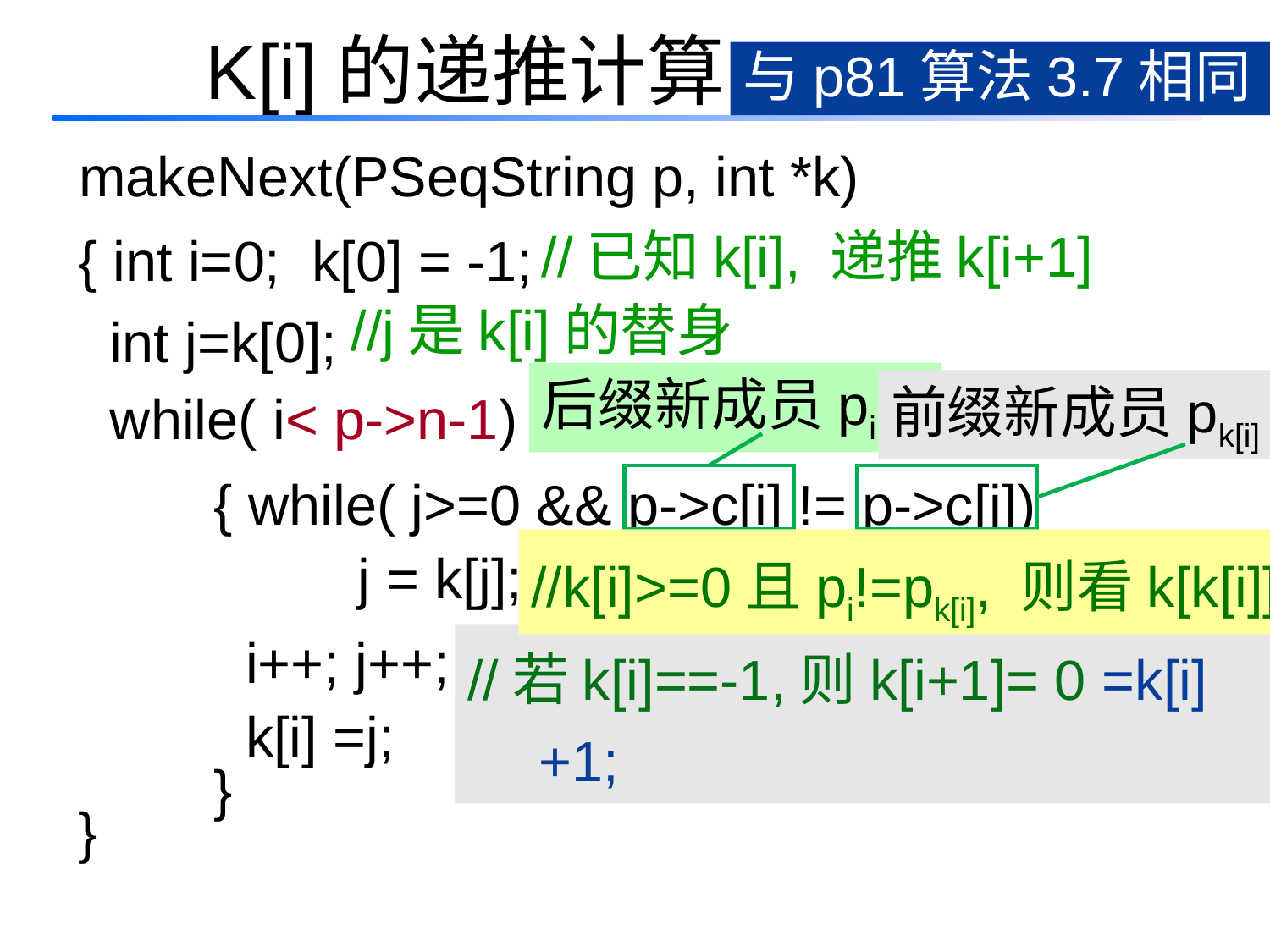

# K[i]的递推计算
与p81算法3.7相同

 makeNext(PSeqString p, int *k)
//已知k[i], 递推k[i+1]
   { int i=0;  k[0] = -1;
     int j=k[0];
//j是k[i]的替身
后缀新成员pi
     while( i< p->n-1)
前缀新成员pk[i]
             {
 while( j>=0 && p->c[i] != p->c[j])

        j = k[j];
//k[i]>=0且pi!=pk[i], 则看k[k[i]]
               i++; j++;
//若k[i]==-1,则k[i+1]= 0 =k[i]+1;
               k[i] =j;
  若pi==pk[i], 则k[i+1] =k[i]+1;
             }
   }